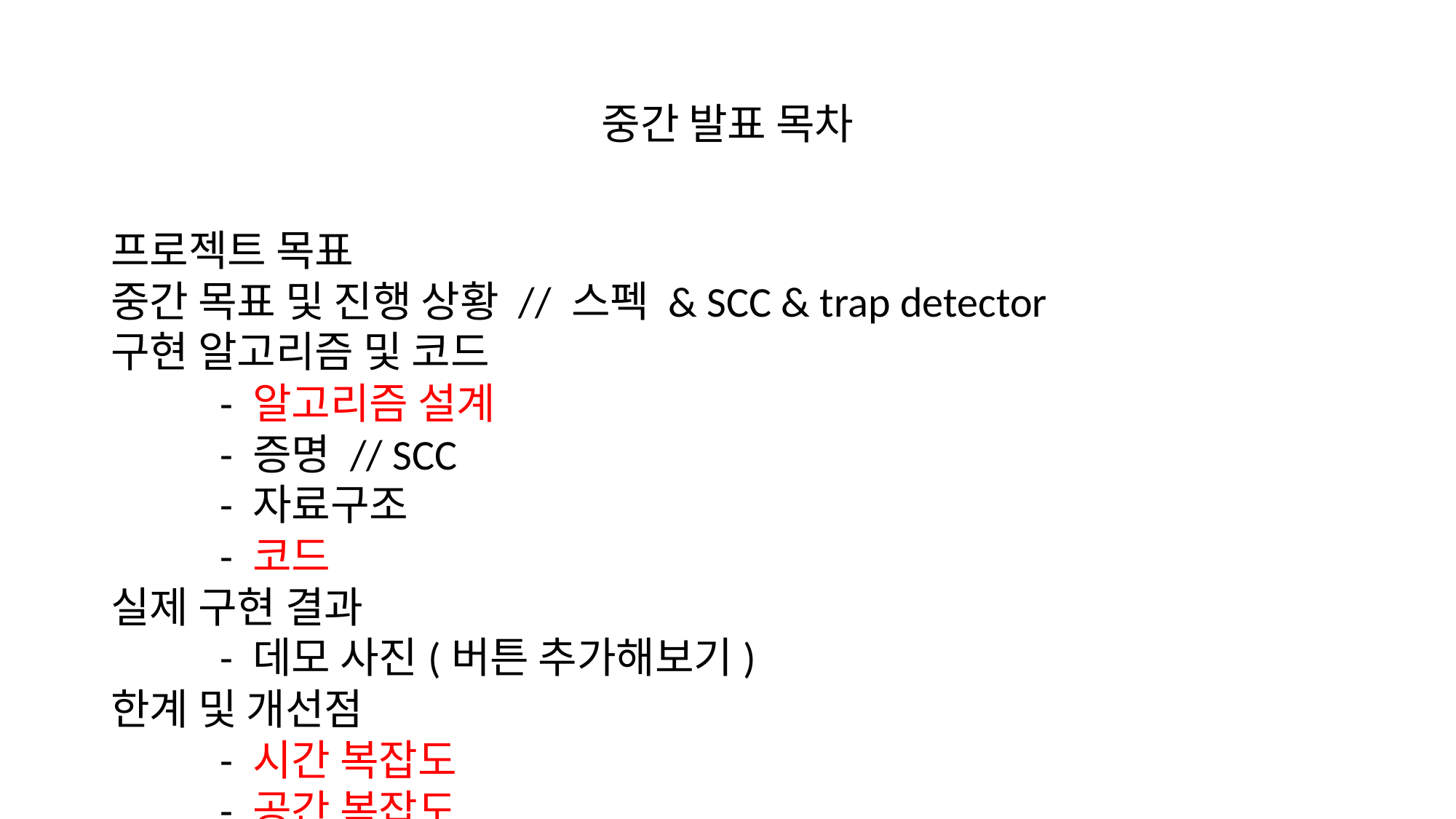

중간 발표 목차
프로젝트 목표
중간 목표 및 진행 상황 // 스펙 & SCC & trap detector
구현 알고리즘 및 코드
	- 알고리즘 설계
	- 증명 // SCC
	- 자료구조
	- 코드
실제 구현 결과
	- 데모 사진(버튼 추가해보기)
한계 및 개선점
	- 시간 복잡도
	- 공간 복잡도
	- 시각화 효과
추후 과제 계획